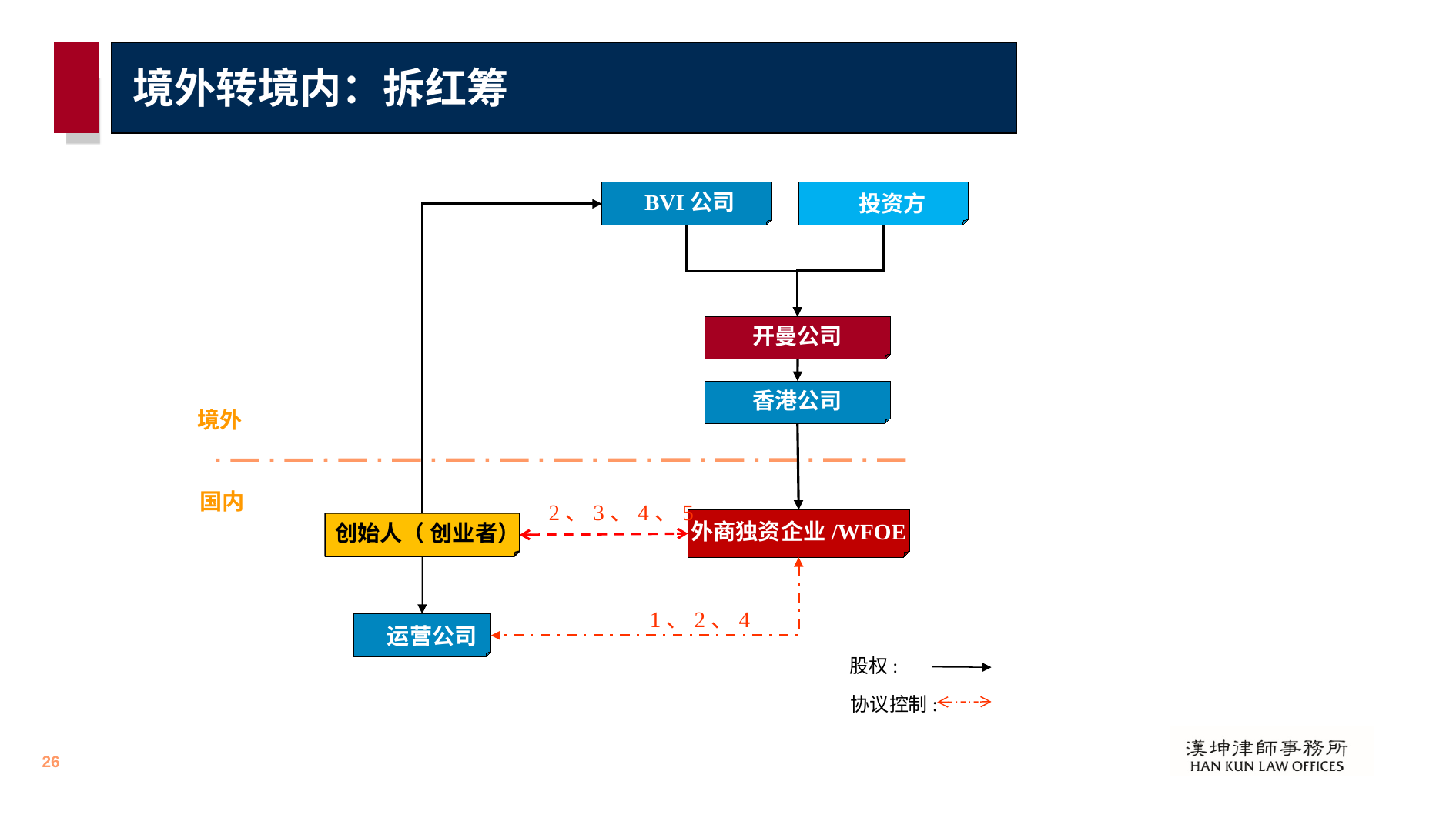

# 境外转境内：拆红筹
  投资方
  BVI公司
开曼公司
香港公司
境外

国内
2、3、4、5
外商独资企业/WFOE
 创始人（ 创业者）
1、2、4
  运营公司
股权:

协议控制: